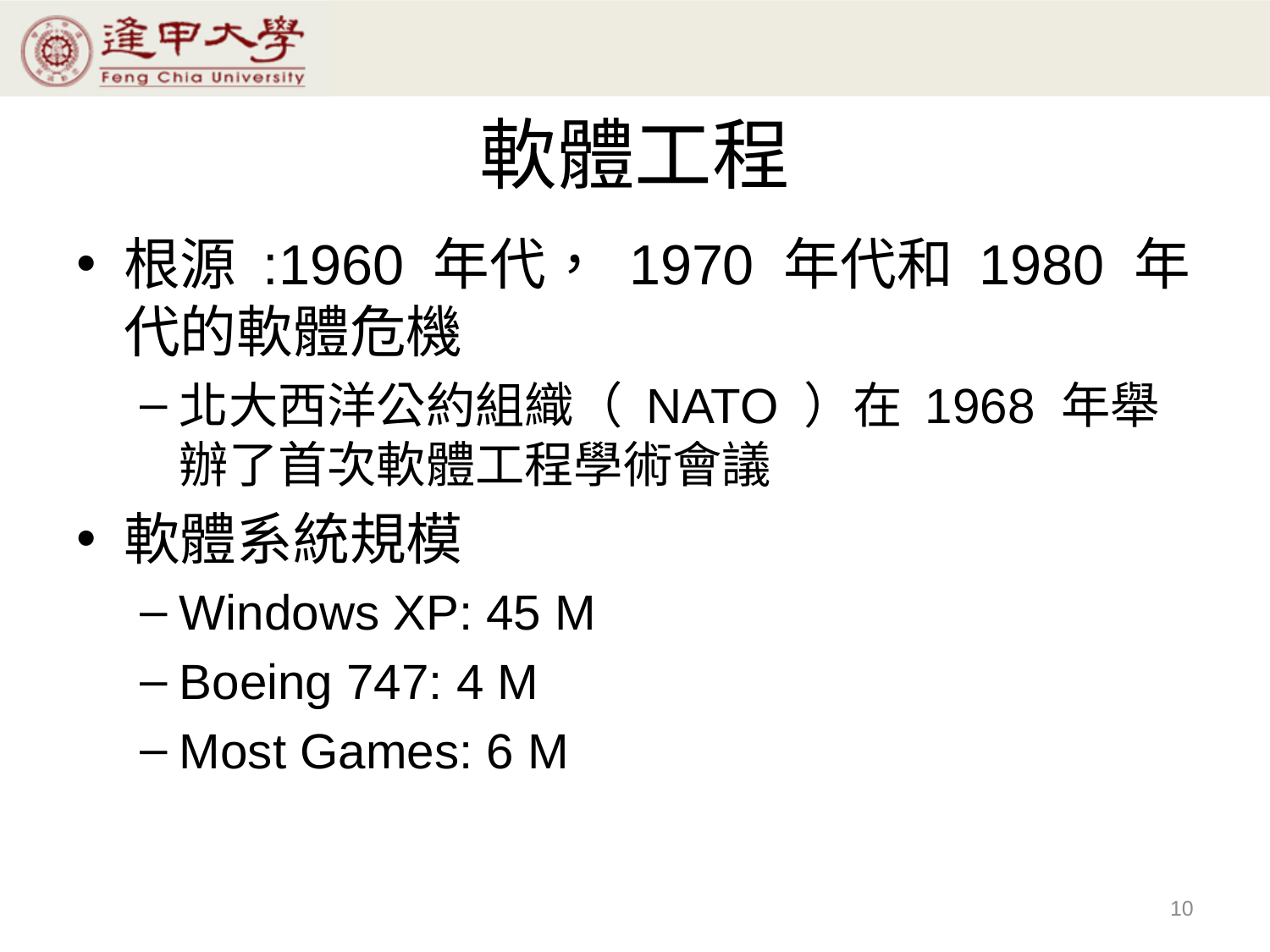

# 軟體工程
根源 :1960 年代， 1970 年代和 1980 年代的軟體危機
北大西洋公約組織（ NATO ）在 1968 年舉辦了首次軟體工程學術會議
軟體系統規模
Windows XP: 45 M
Boeing 747: 4 M
Most Games: 6 M
10